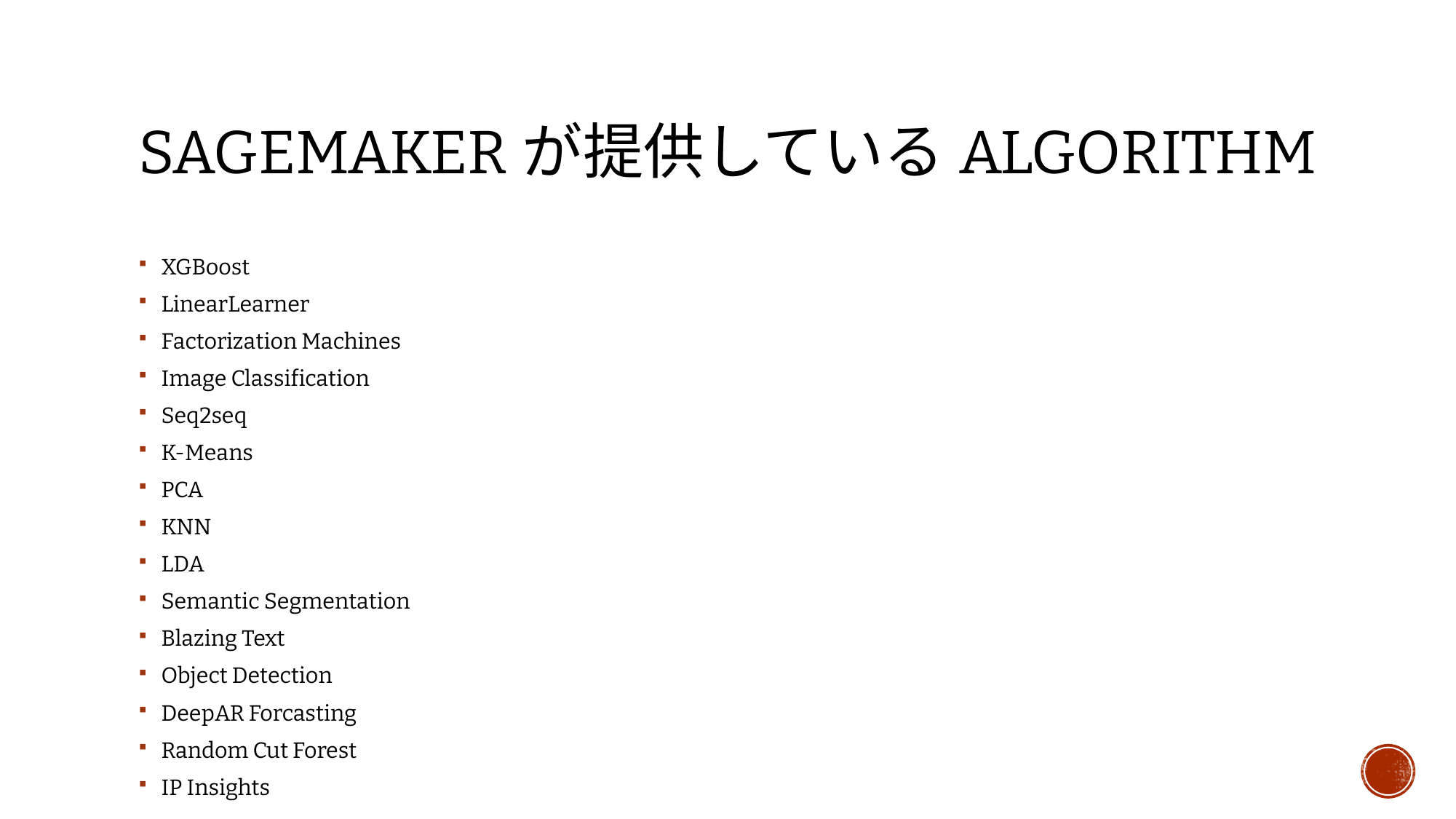

# Sagemakerが提供しているAlgorithm
XGBoost
LinearLearner
Factorization Machines
Image Classification
Seq2seq
K-Means
PCA
KNN
LDA
Semantic Segmentation
Blazing Text
Object Detection
DeepAR Forcasting
Random Cut Forest
IP Insights